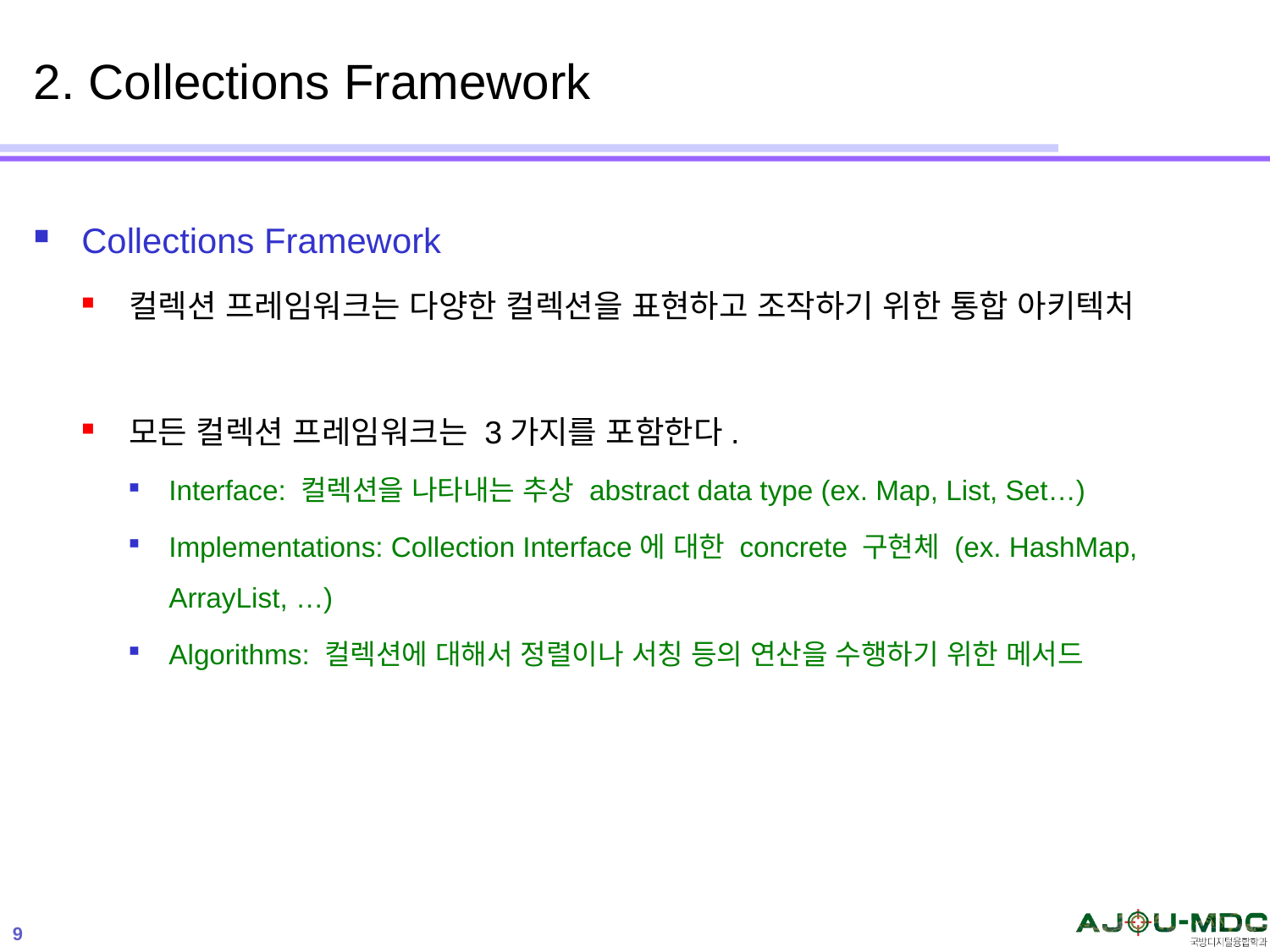

# 2. Collections Framework
Collections Framework
컬렉션 프레임워크는 다양한 컬렉션을 표현하고 조작하기 위한 통합 아키텍처

모든 컬렉션 프레임워크는 3가지를 포함한다.
Interface: 컬렉션을 나타내는 추상 abstract data type (ex. Map, List, Set…)
Implementations: Collection Interface에 대한 concrete 구현체 (ex. HashMap, ArrayList, …)
Algorithms: 컬렉션에 대해서 정렬이나 서칭 등의 연산을 수행하기 위한 메서드
9